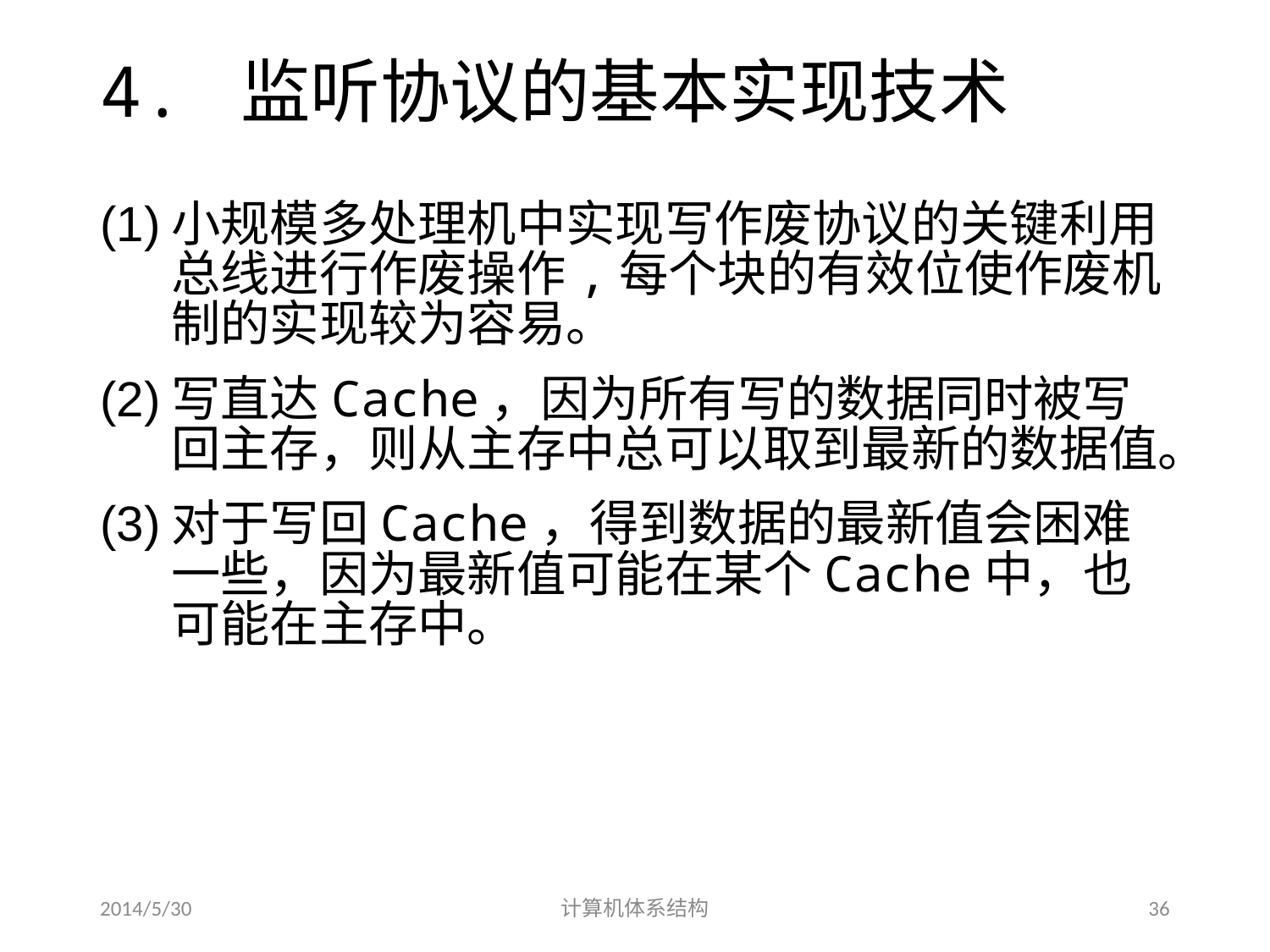

# 4. 监听协议的基本实现技术
小规模多处理机中实现写作废协议的关键利用总线进行作废操作,每个块的有效位使作废机制的实现较为容易。
写直达Cache，因为所有写的数据同时被写回主存，则从主存中总可以取到最新的数据值。
对于写回Cache，得到数据的最新值会困难一些，因为最新值可能在某个Cache中，也可能在主存中。

2014/5/30
计算机体系结构
36